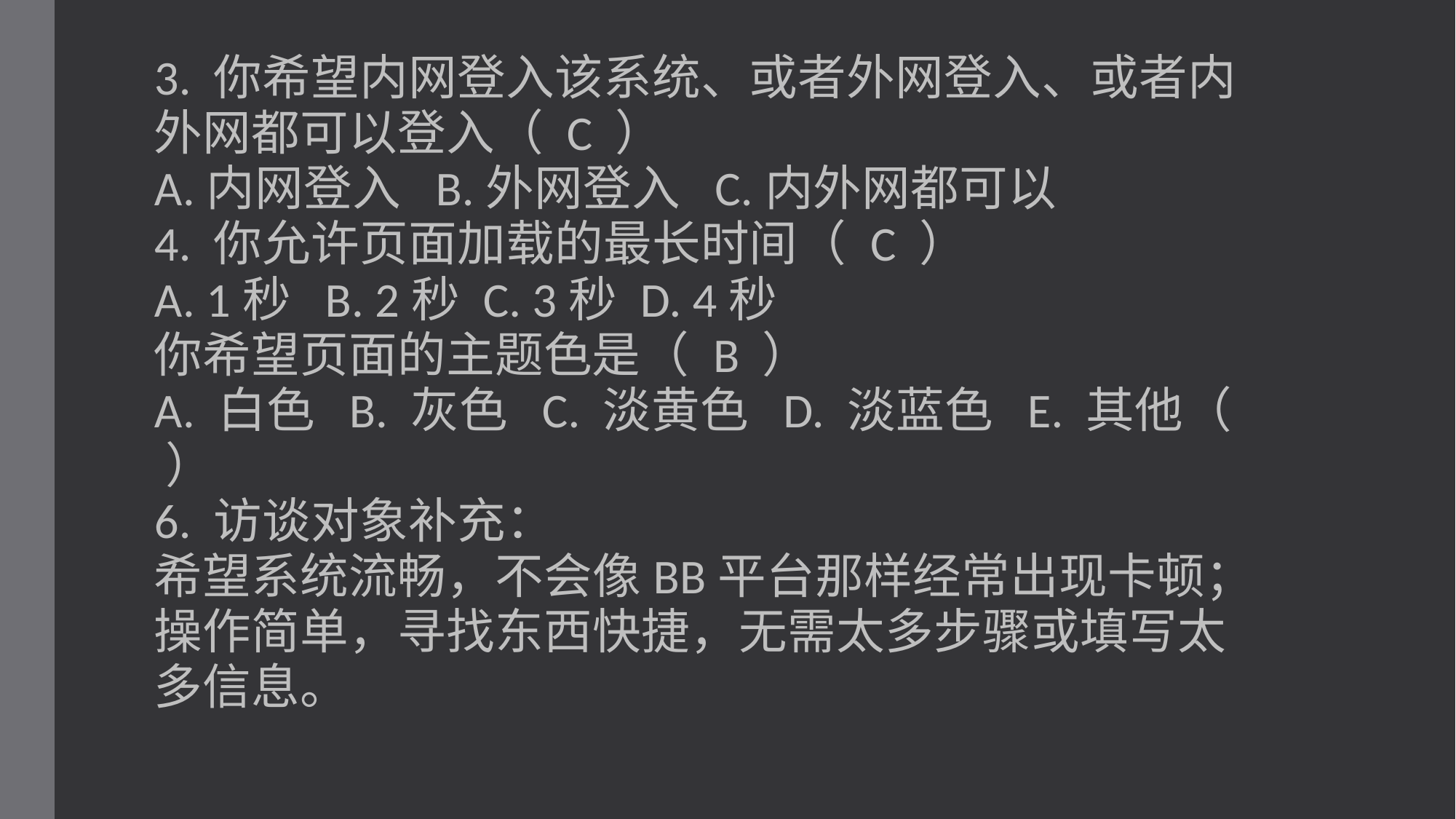

# 3. 你希望内网登入该系统、或者外网登入、或者内外网都可以登入（ C ） A.内网登入  B.外网登入  C.内外网都可以 4. 你允许页面加载的最长时间（ C ） A. 1秒  B. 2秒 C. 3秒 D. 4秒 你希望页面的主题色是（ B ） A. 白色  B. 灰色  C. 淡黄色  D. 淡蓝色  E. 其他（  ） 6. 访谈对象补充： 希望系统流畅，不会像BB平台那样经常出现卡顿； 操作简单，寻找东西快捷，无需太多步骤或填写太多信息。